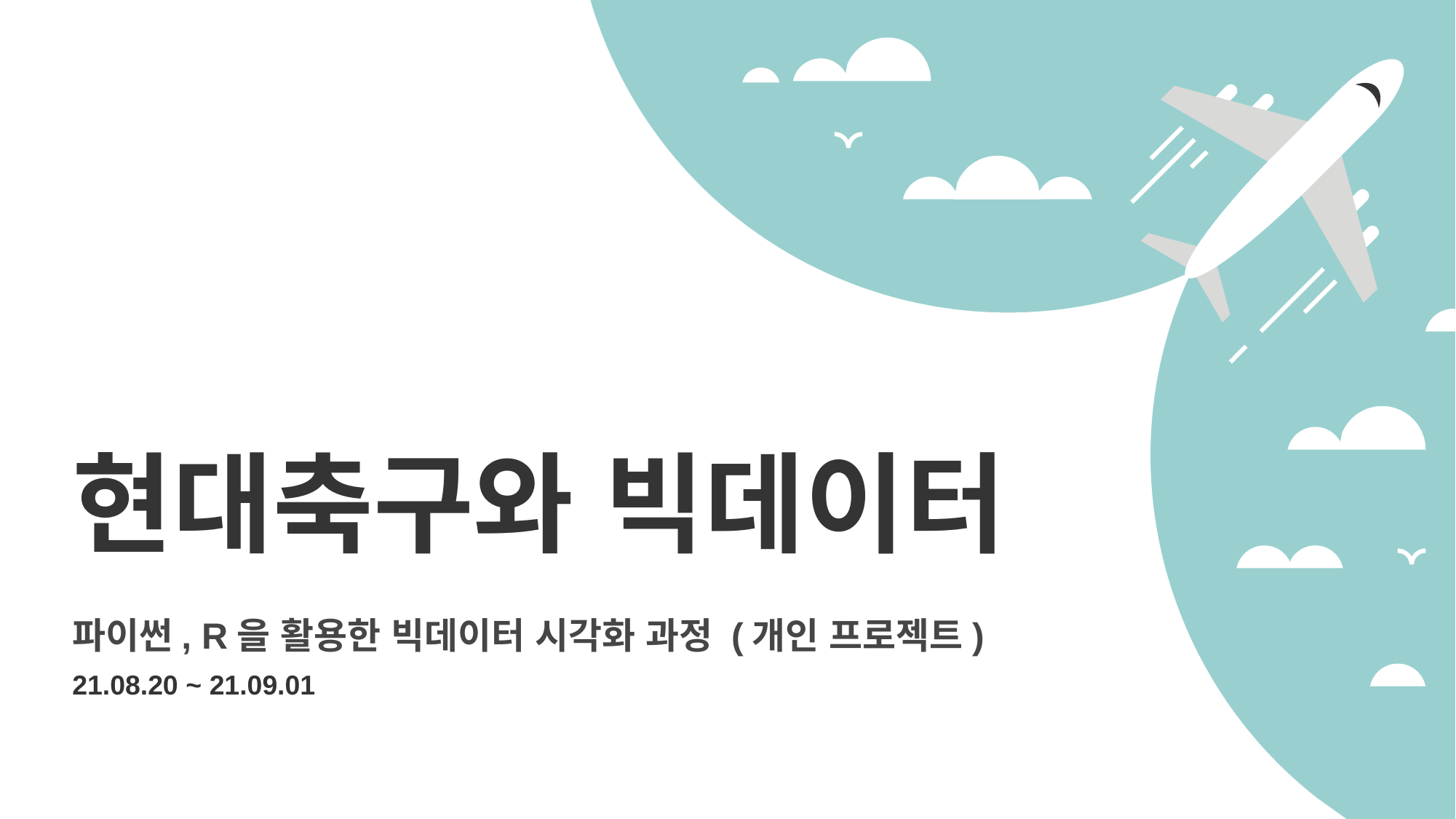

현대축구와 빅데이터
파이썬, R을 활용한 빅데이터 시각화 과정 (개인 프로젝트)
21.08.20 ~ 21.09.01